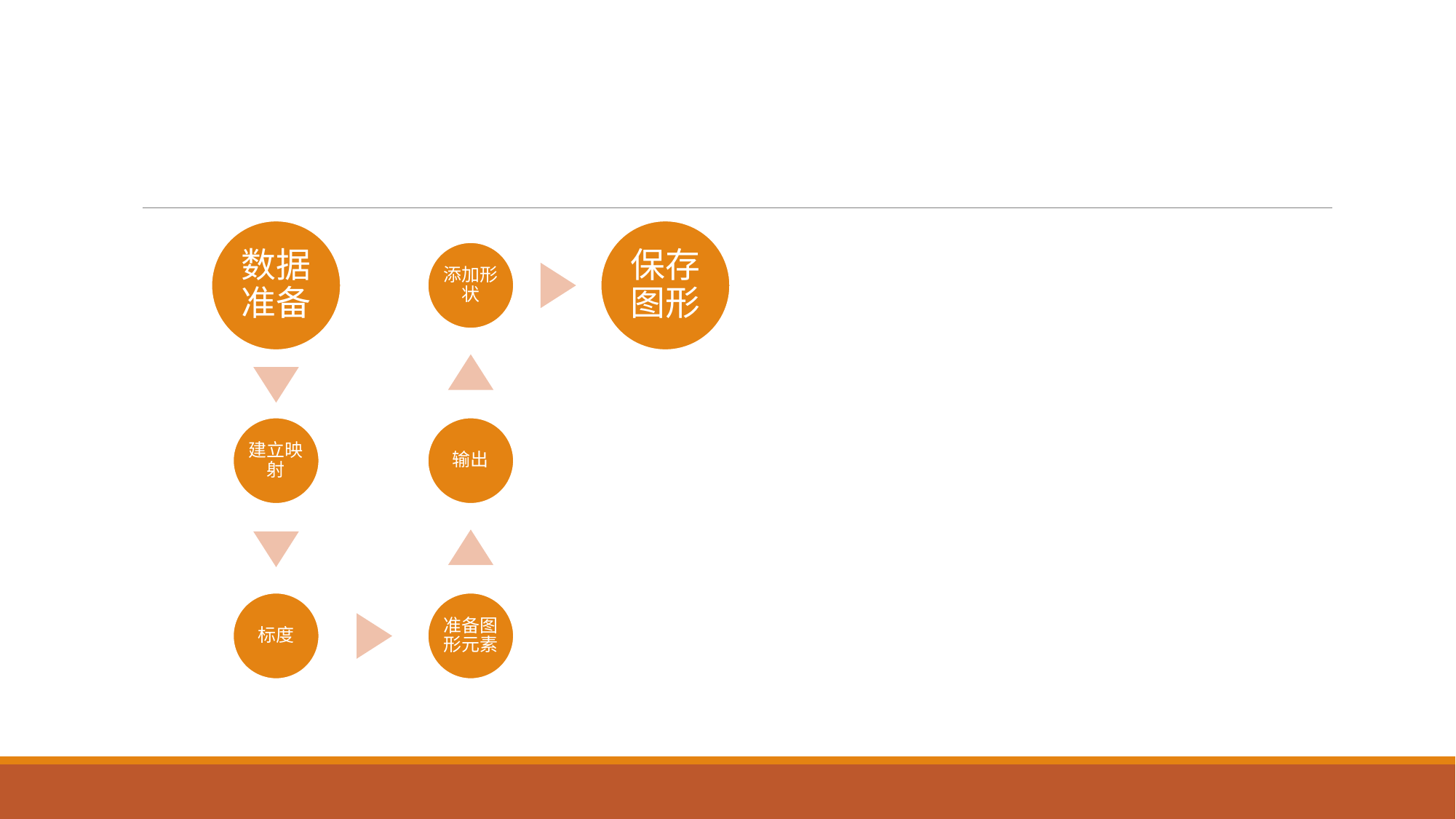

#

数据准备
建立映射
标度
准备图形元素
输出
添加形状
保存图形